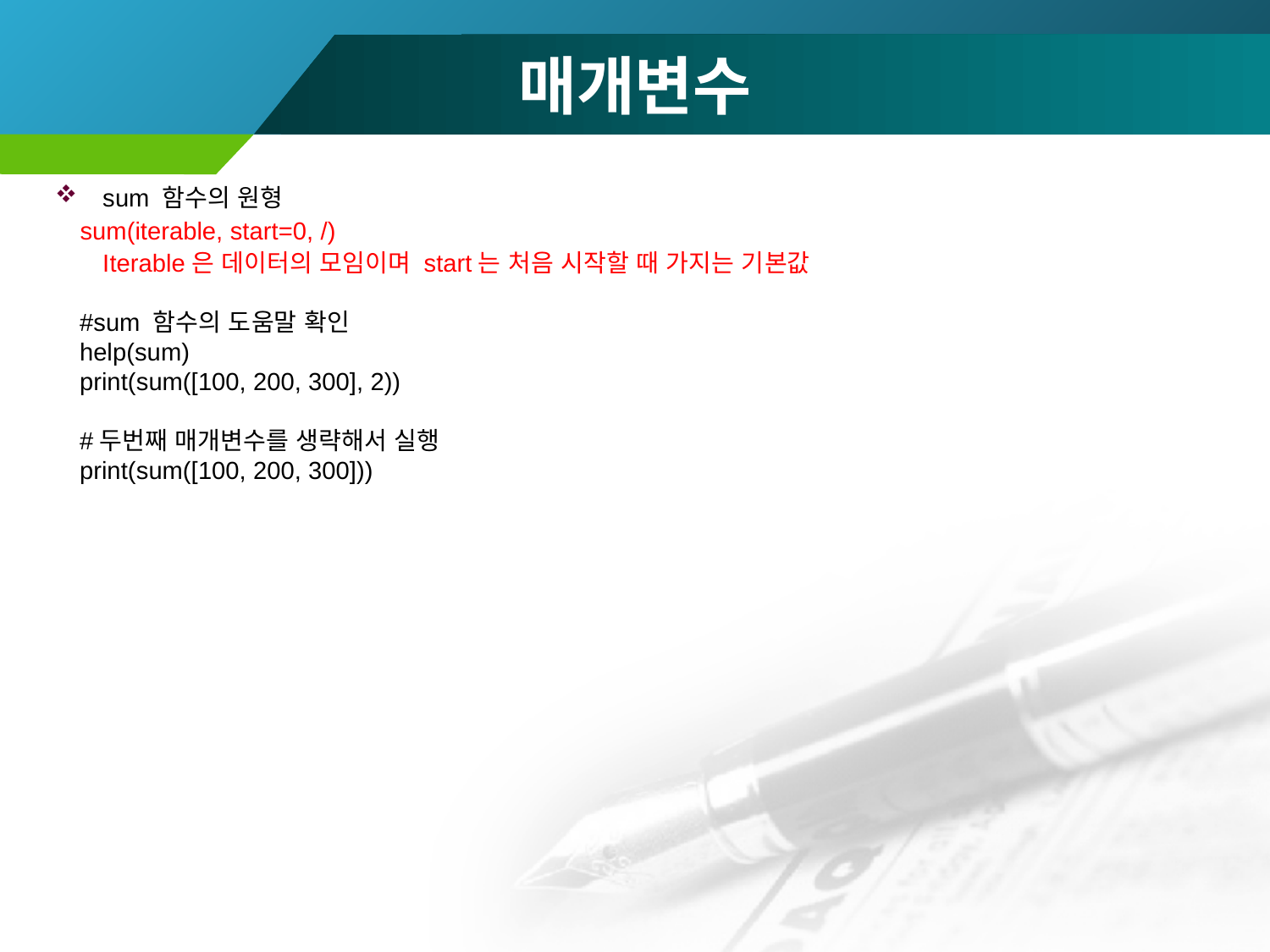

# 매개변수
sum 함수의 원형
sum(iterable, start=0, /)
Iterable은 데이터의 모임이며 start는 처음 시작할 때 가지는 기본값

#sum 함수의 도움말 확인
help(sum)
print(sum([100, 200, 300], 2))

#두번째 매개변수를 생략해서 실행
print(sum([100, 200, 300]))